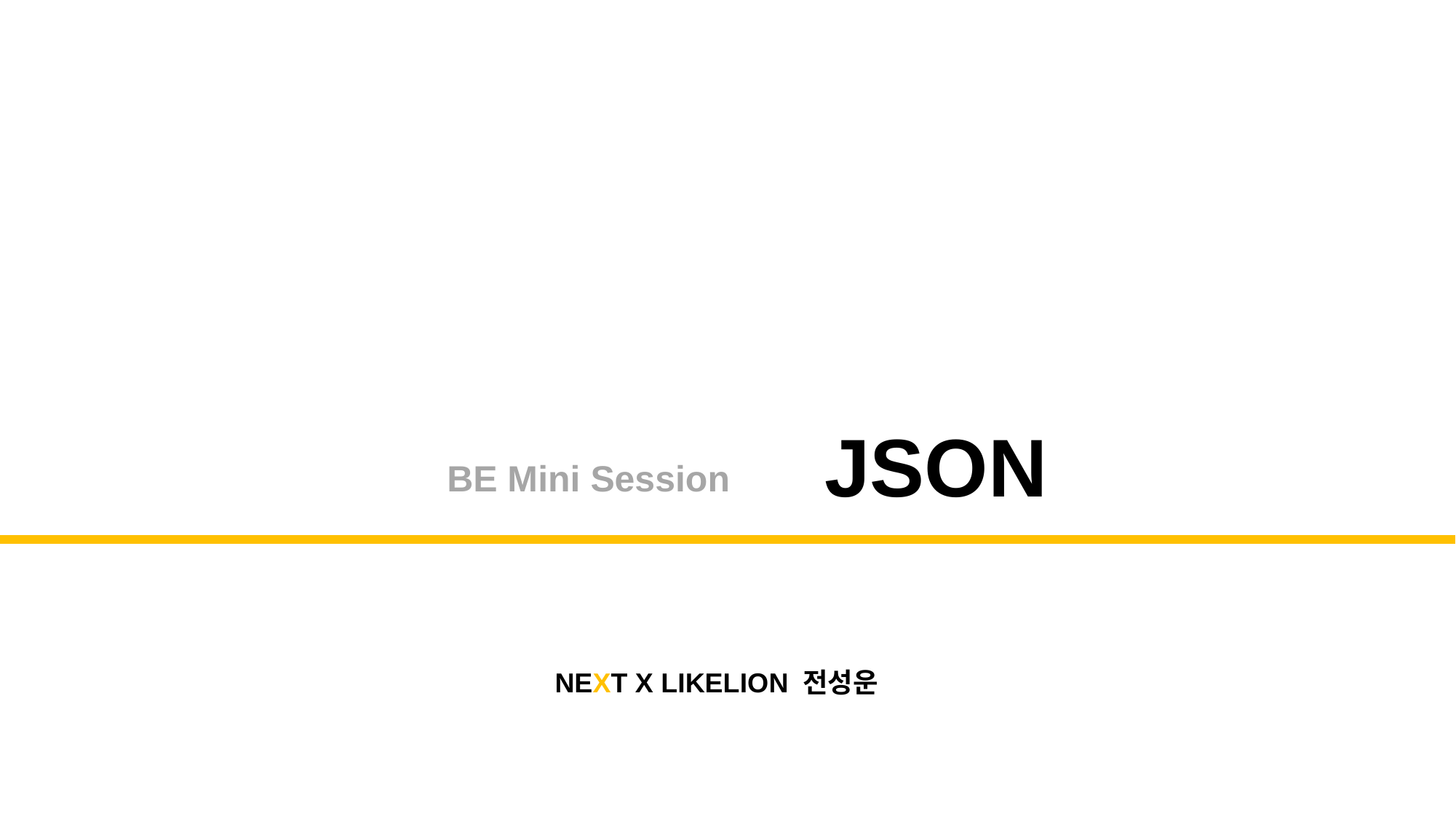

JSON
BE Mini Session

NEXT X LIKELION 전성운